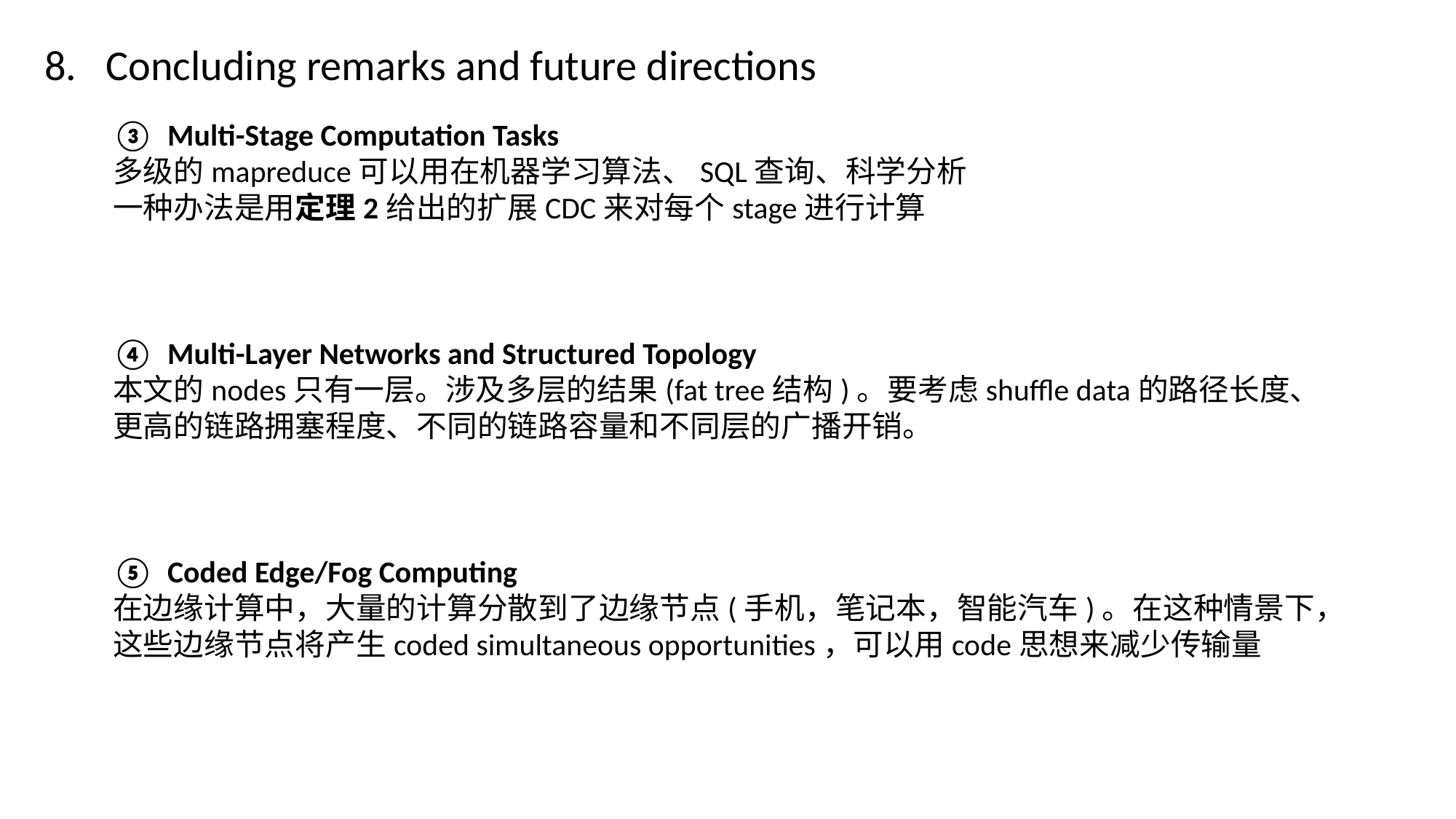

Concluding remarks and future directions
Multi-Stage Computation Tasks
多级的mapreduce可以用在机器学习算法、SQL查询、科学分析
一种办法是用定理2给出的扩展CDC来对每个stage进行计算

Multi-Layer Networks and Structured Topology
本文的nodes只有一层。涉及多层的结果(fat tree结构)。要考虑shuffle data的路径长度、更高的链路拥塞程度、不同的链路容量和不同层的广播开销。

Coded Edge/Fog Computing
在边缘计算中，大量的计算分散到了边缘节点(手机，笔记本，智能汽车)。在这种情景下，这些边缘节点将产生coded simultaneous opportunities，可以用code思想来减少传输量